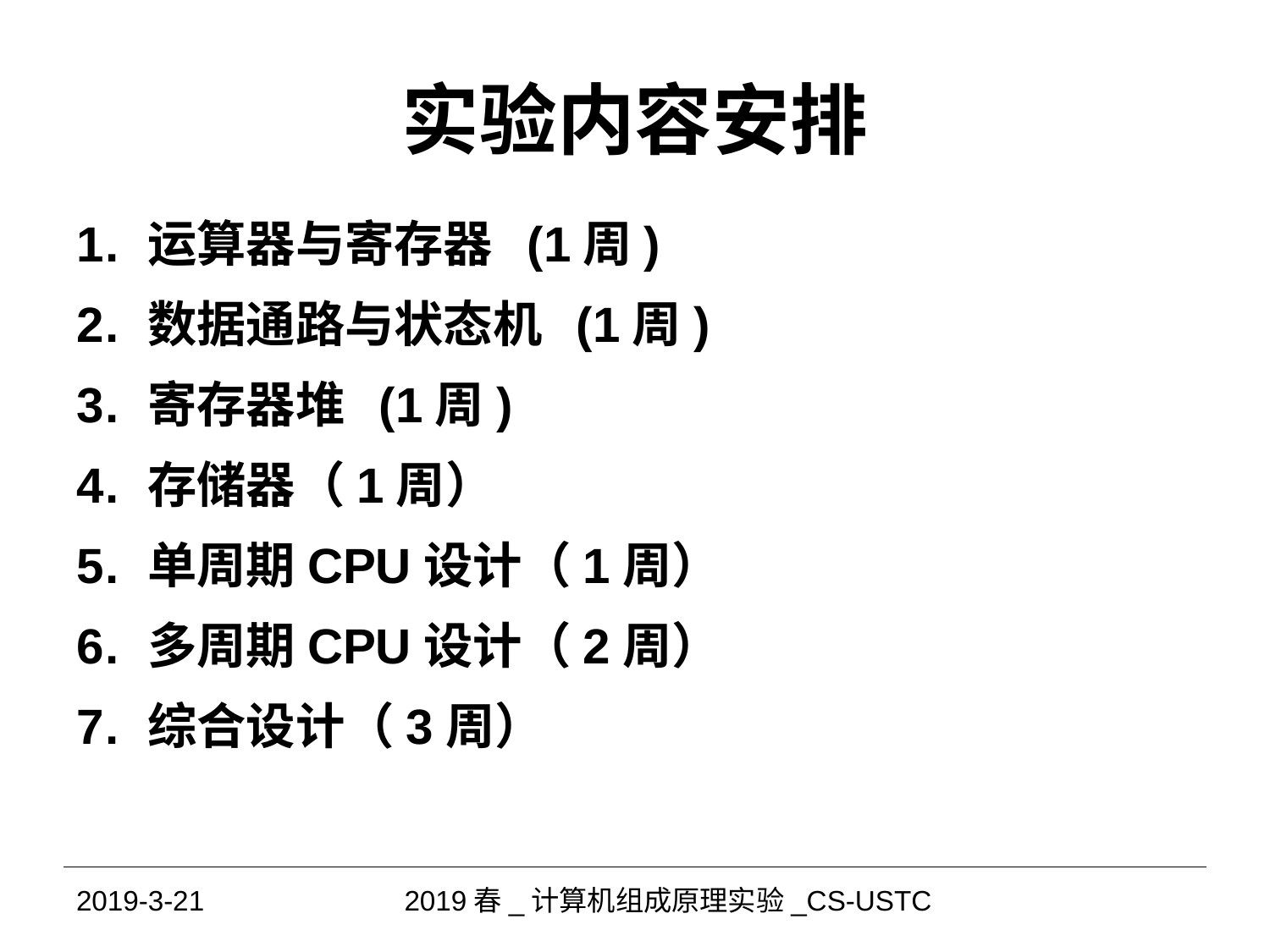

# 实验内容安排
运算器与寄存器  (1周)
数据通路与状态机  (1周)
寄存器堆  (1周)
存储器（1周）
单周期CPU设计（1周）
多周期CPU设计（2周）
综合设计（3周）
2019-3-21
2019春_计算机组成原理实验_CS-USTC
3